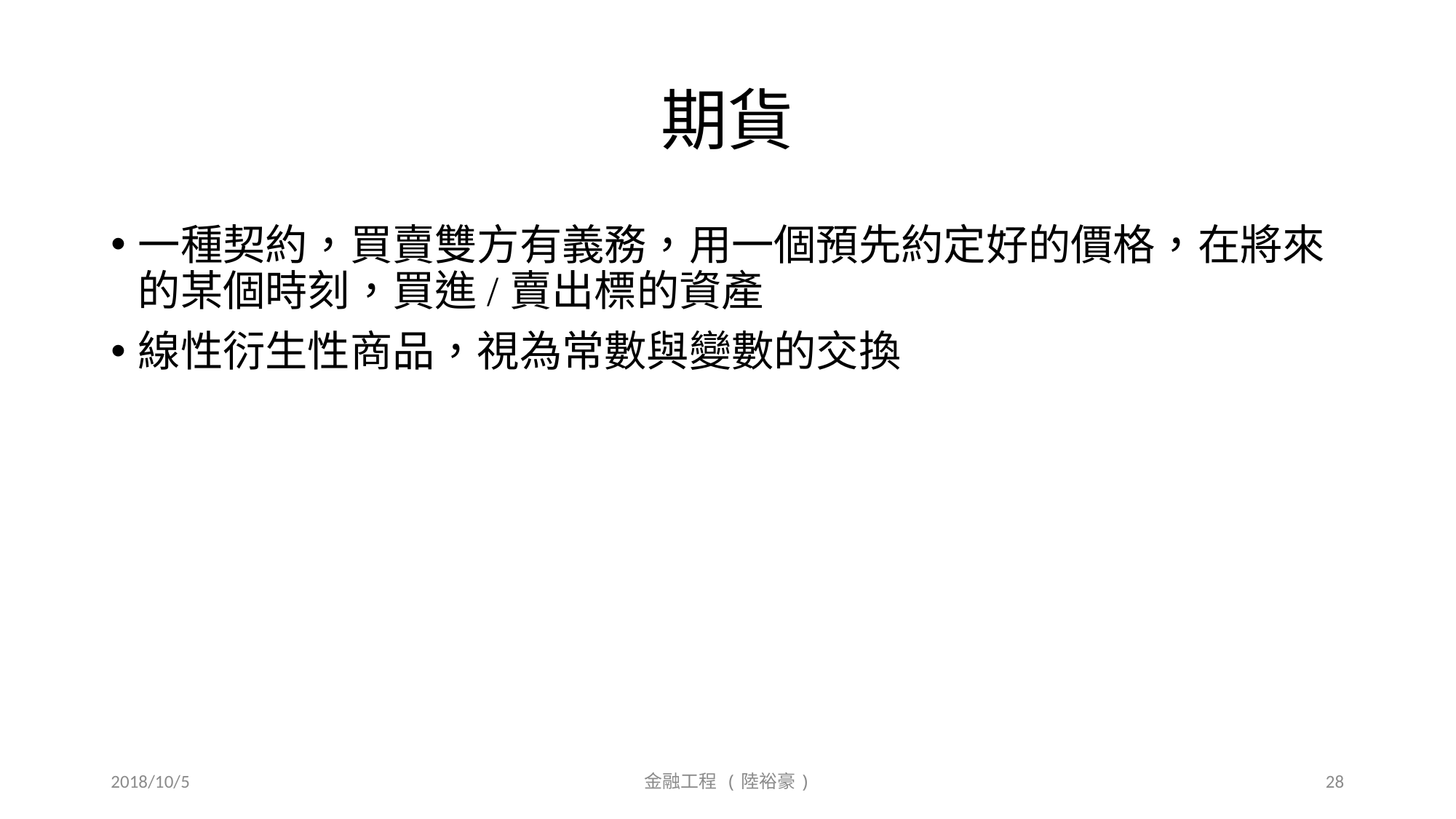

# 期貨
一種契約，買賣雙方有義務，用一個預先約定好的價格，在將來的某個時刻，買進/賣出標的資產
線性衍生性商品，視為常數與變數的交換

2018/10/5
金融工程 (陸裕豪)
28